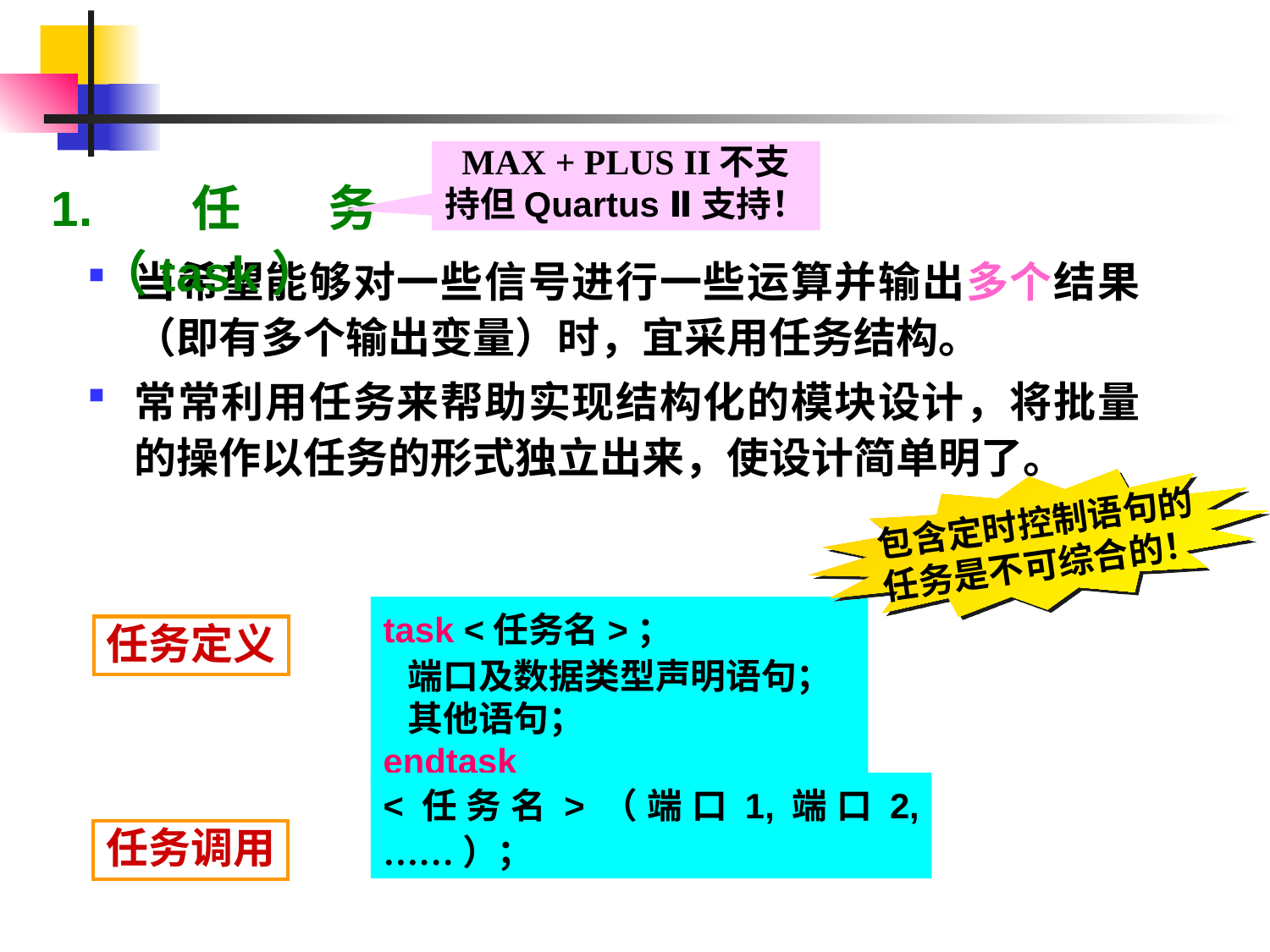

MAX + PLUS II不支持但Quartus Ⅱ支持！
1.任务（task）
当希望能够对一些信号进行一些运算并输出多个结果（即有多个输出变量）时，宜采用任务结构。
常常利用任务来帮助实现结构化的模块设计，将批量的操作以任务的形式独立出来，使设计简单明了。
包含定时控制语句的
任务是不可综合的！
task <任务名>；
  端口及数据类型声明语句；
  其他语句；
endtask
任务定义
<任务名>（端口1,端口2,……）；
任务调用
# 171